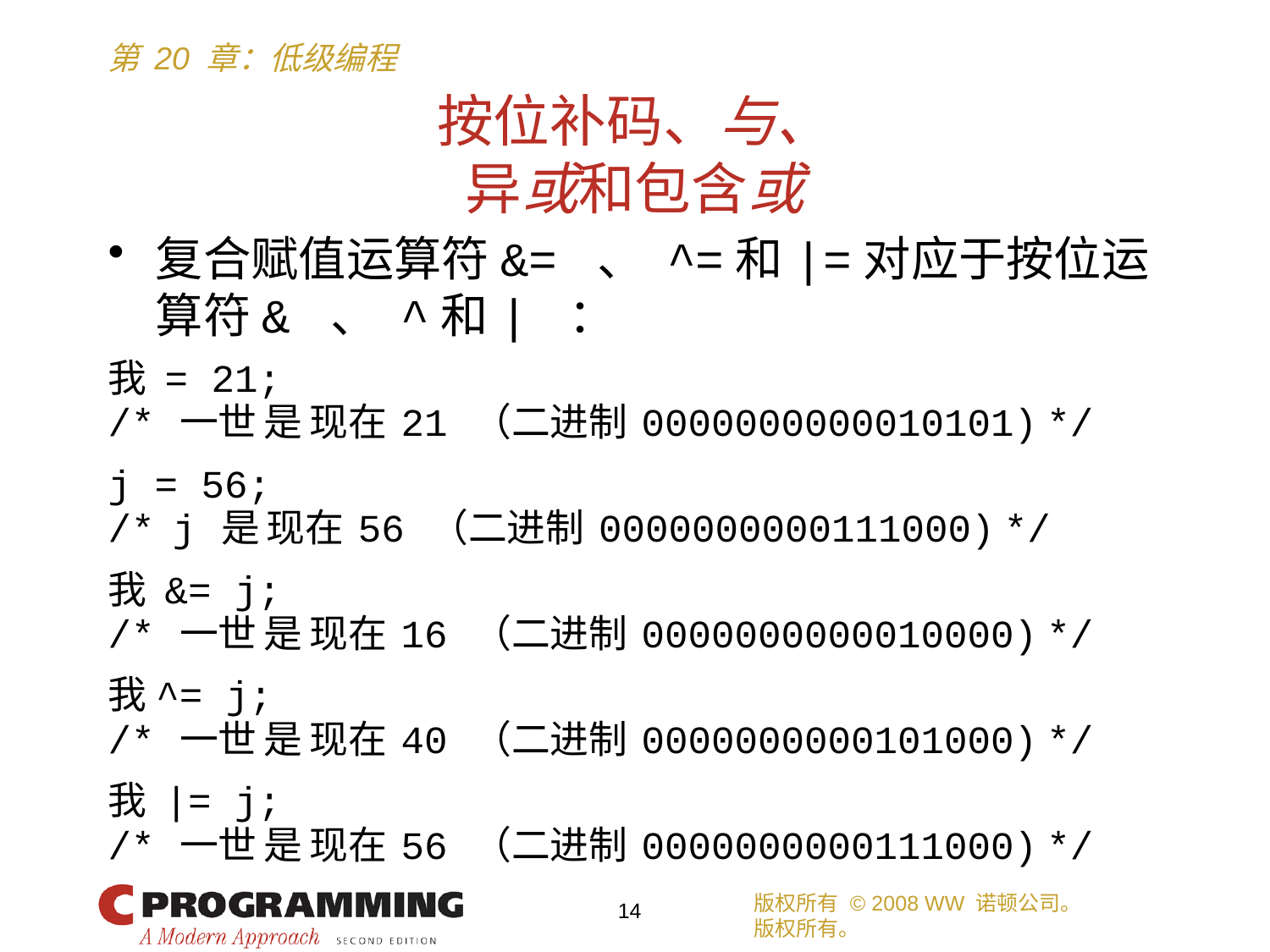

# 按位补码、与、 异或和包含或
复合赋值运算符&= 、 ^=和|=对应于按位运算符& 、 ^和| ：
我 = 21;
/* 一世 是 现在 21 （二进制 0000000000010101) */

j = 56;
/* j 是 现在 56 （二进制 0000000000111000) */

我 &= j;
/* 一世 是 现在 16 （二进制 0000000000010000) */

我^= j;
/* 一世 是 现在 40 （二进制 0000000000101000) */

我 |= j;
/* 一世 是 现在 56 （二进制 0000000000111000) */
版权所有 © 2008 WW 诺顿公司。
版权所有。
14